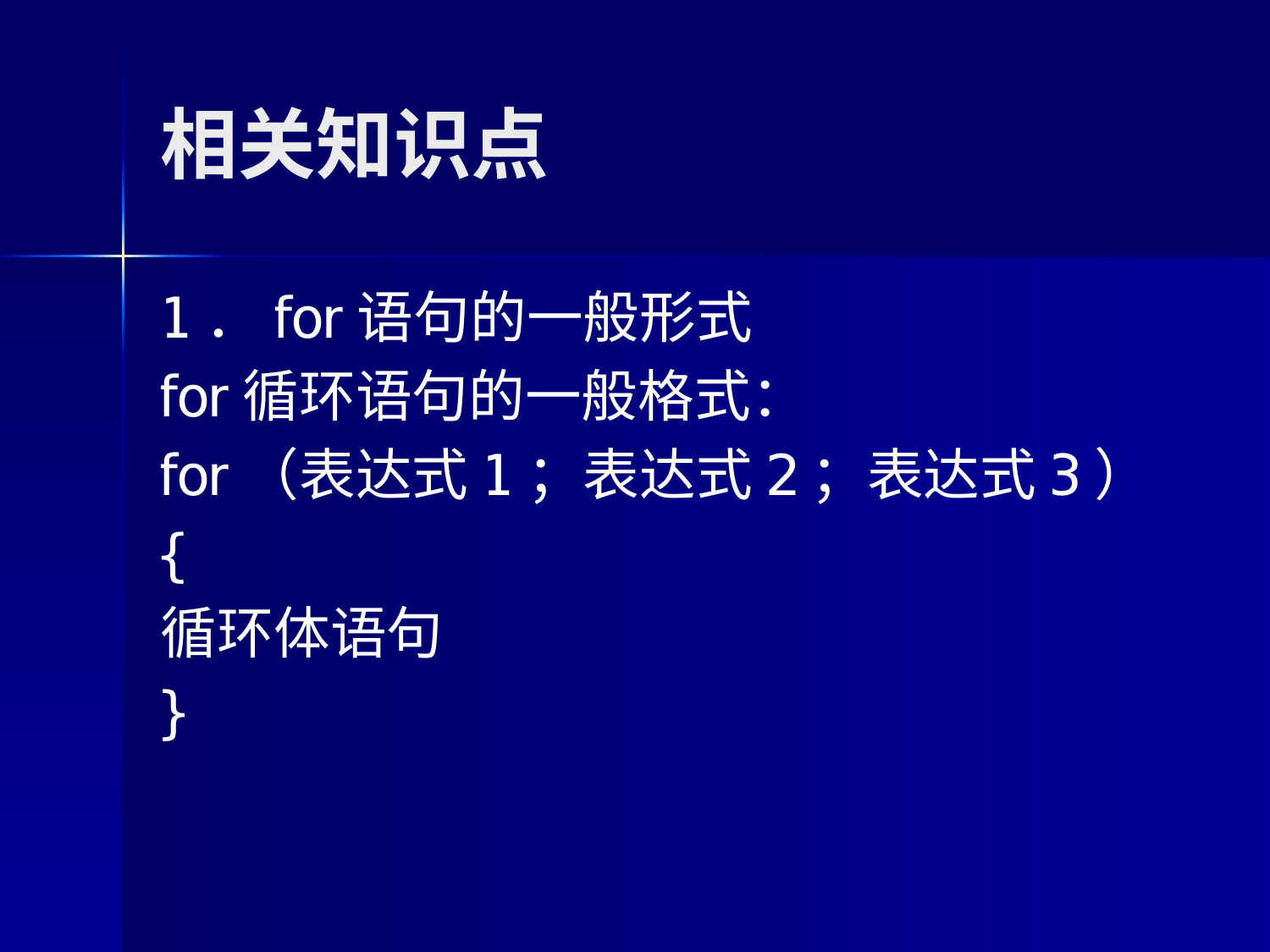

# 相关知识点
1．for语句的一般形式
for循环语句的一般格式：
for（表达式1；表达式2；表达式3）
{
循环体语句
}